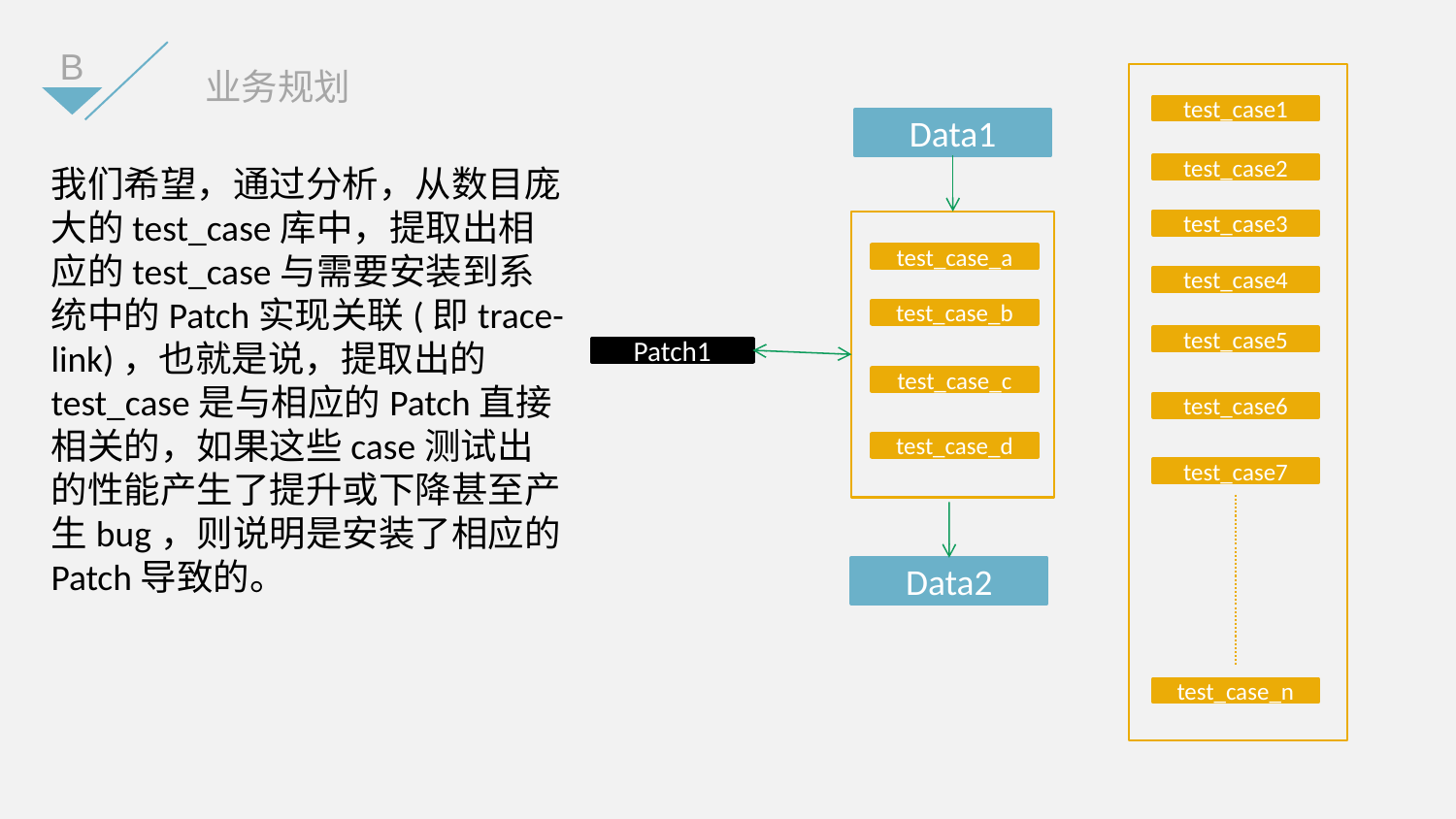

B

业务规划

test_case1
Data1
我们希望，通过分析，从数目庞大的test_case库中，提取出相应的test_case与需要安装到系统中的Patch实现关联(即trace-link)，也就是说，提取出的test_case是与相应的Patch直接相关的，如果这些case测试出的性能产生了提升或下降甚至产生bug，则说明是安装了相应的Patch导致的。
test_case2

test_case_a
test_case_b
test_case_c
test_case_d
test_case3
test_case4
test_case5
Patch1
test_case6
test_case7
Data2
test_case_n